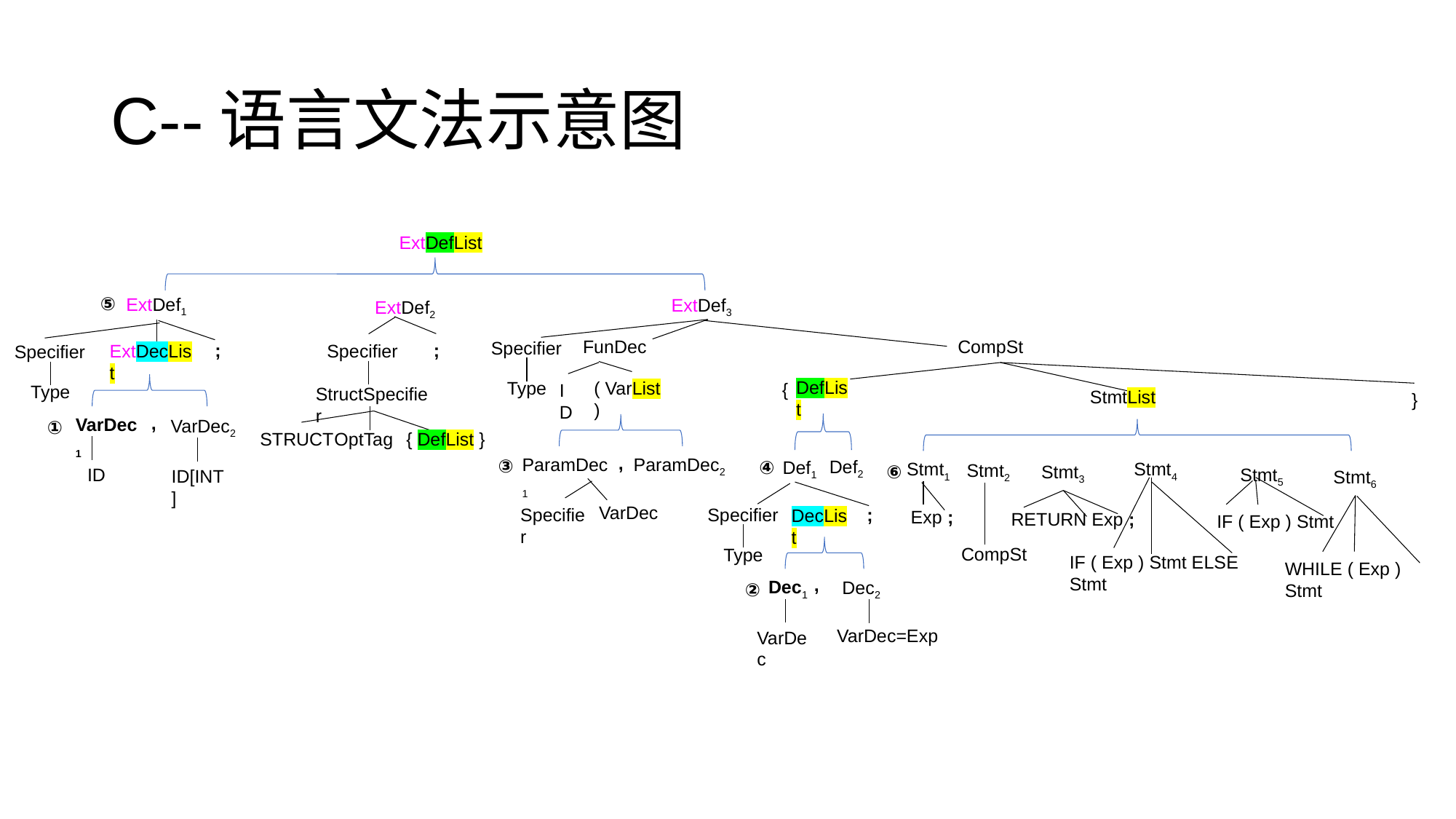

# C--语言文法示意图

ExtDefList
⑤
ExtDef1
ExtDef3
ExtDef2
FunDec
CompSt
Specifier

;
;
Specifier
ExtDecList
Specifier

DefList
Type
( VarList )
{
ID
Type
StructSpecifier
StmtList
}

,
VarDec1
VarDec2
①
OptTag
{ DefList }
STRUCT
,
ParamDec1
ParamDec2
③
Def2
④
Def1
Stmt1
Stmt4
Stmt2
Stmt3
⑥
ID
Stmt5
ID[INT]
Stmt6
VarDec
;
Specifier
Specifier
DecList
Exp ;
RETURN Exp ;
IF ( Exp ) Stmt

CompSt
Type
IF ( Exp ) Stmt ELSE Stmt
WHILE ( Exp ) Stmt
,
Dec1
Dec2
②
VarDec=Exp
VarDec